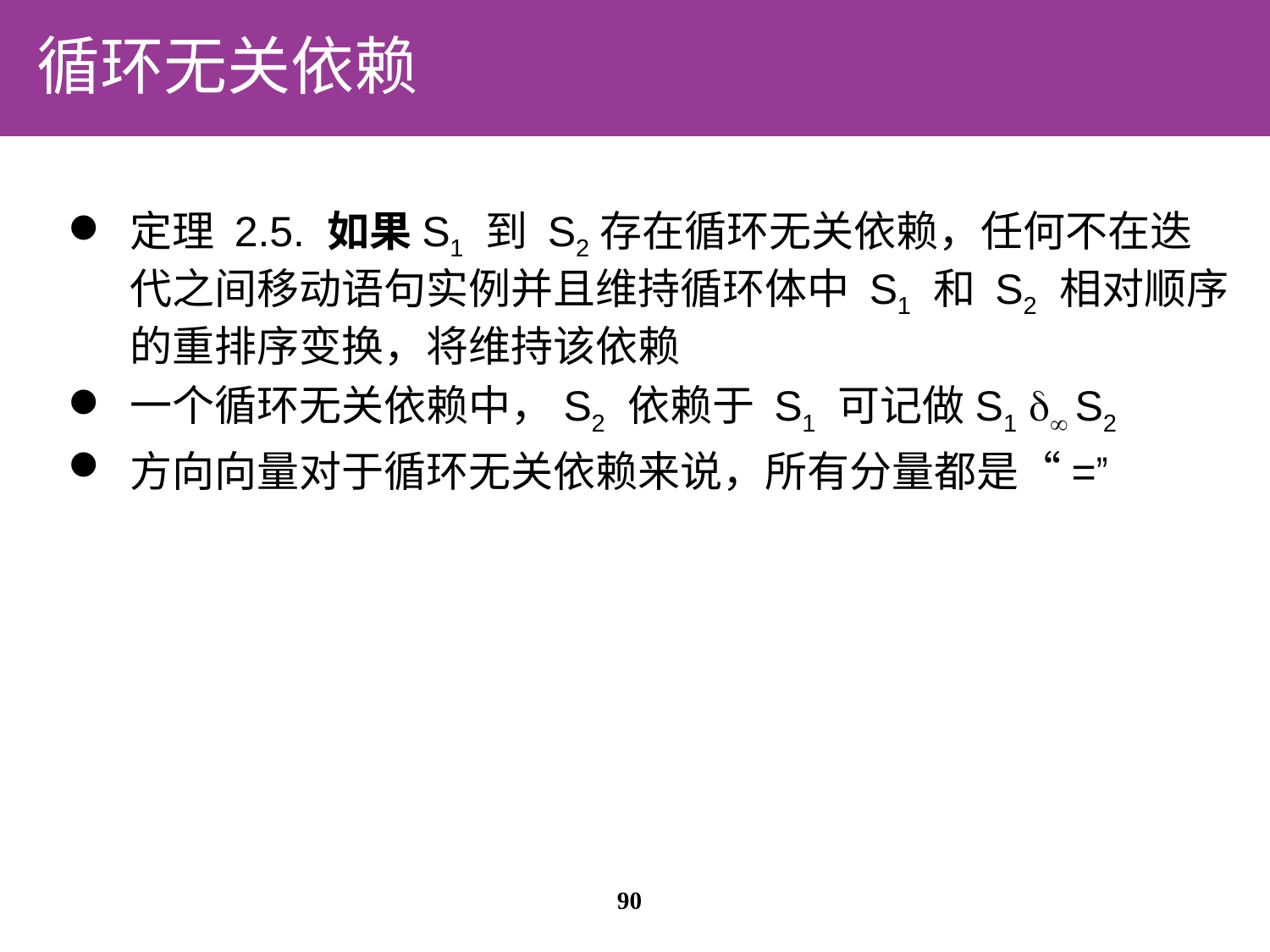

# 循环无关依赖
定理 2.5. 如果S1 到 S2存在循环无关依赖，任何不在迭代之间移动语句实例并且维持循环体中 S1 和 S2 相对顺序的重排序变换，将维持该依赖
一个循环无关依赖中，S2 依赖于 S1 可记做S1 δ∞ S2
方向向量对于循环无关依赖来说，所有分量都是“=”
90